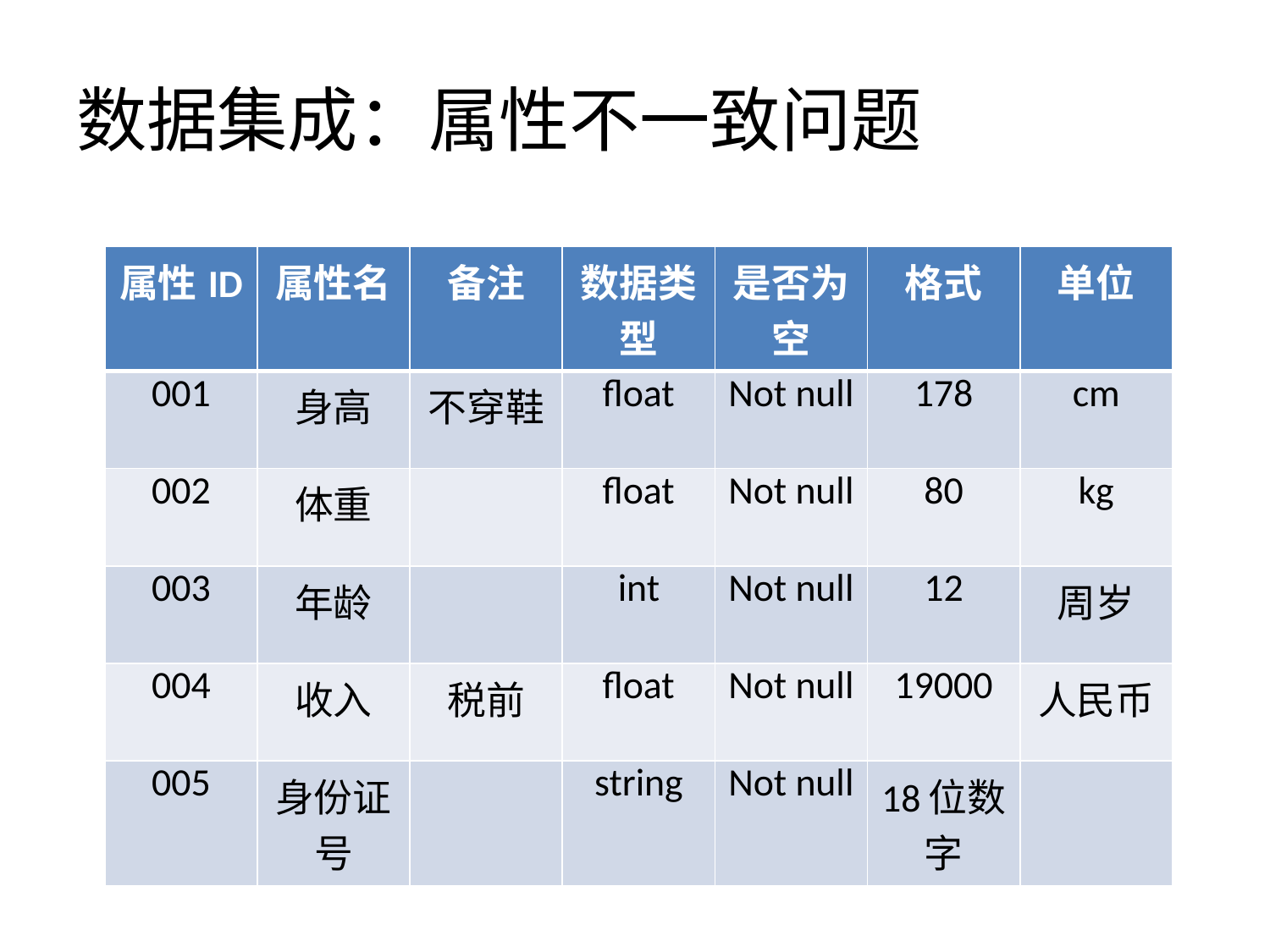

# 数据集成：属性不一致问题

| 属性ID | 属性名 | 备注 | 数据类型 | 是否为空 | 格式 | 单位 |
| --- | --- | --- | --- | --- | --- | --- |
| 001 | 身高 | 不穿鞋 | float | Not null | 178 | cm |
| 002 | 体重 |  | float | Not null | 80 | kg |
| 003 | 年龄 |  | int | Not null | 12 | 周岁 |
| 004 | 收入 | 税前 | float | Not null | 19000 | 人民币 |
| 005 | 身份证号 |  | string | Not null | 18位数字 |  |